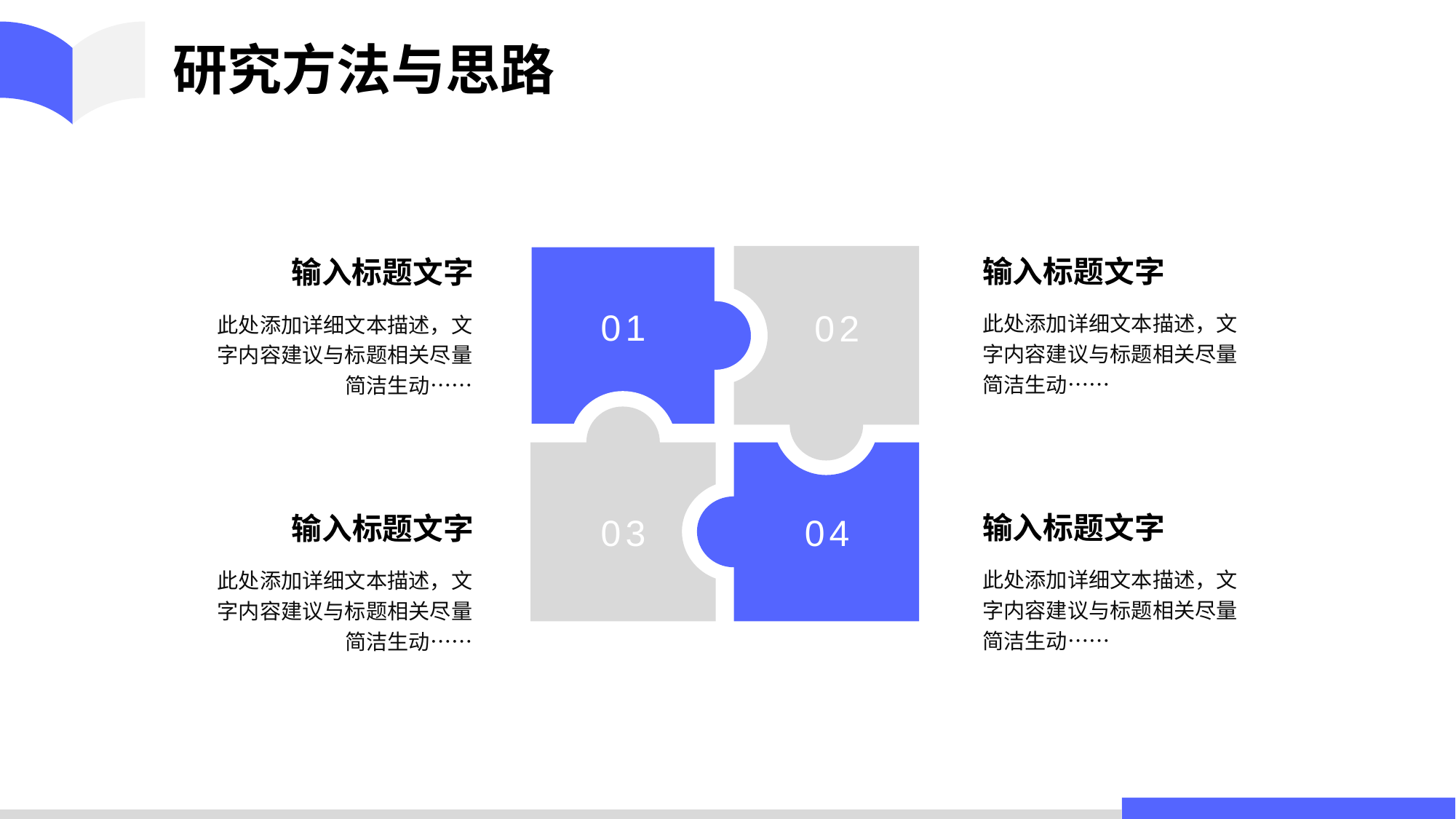

研究方法与思路
输入标题文字
此处添加详细文本描述，文字内容建议与标题相关尽量简洁生动……
输入标题文字
此处添加详细文本描述，文字内容建议与标题相关尽量简洁生动……
输入标题文字
此处添加详细文本描述，文字内容建议与标题相关尽量简洁生动……
输入标题文字
此处添加详细文本描述，文字内容建议与标题相关尽量简洁生动……

01
02

03
04